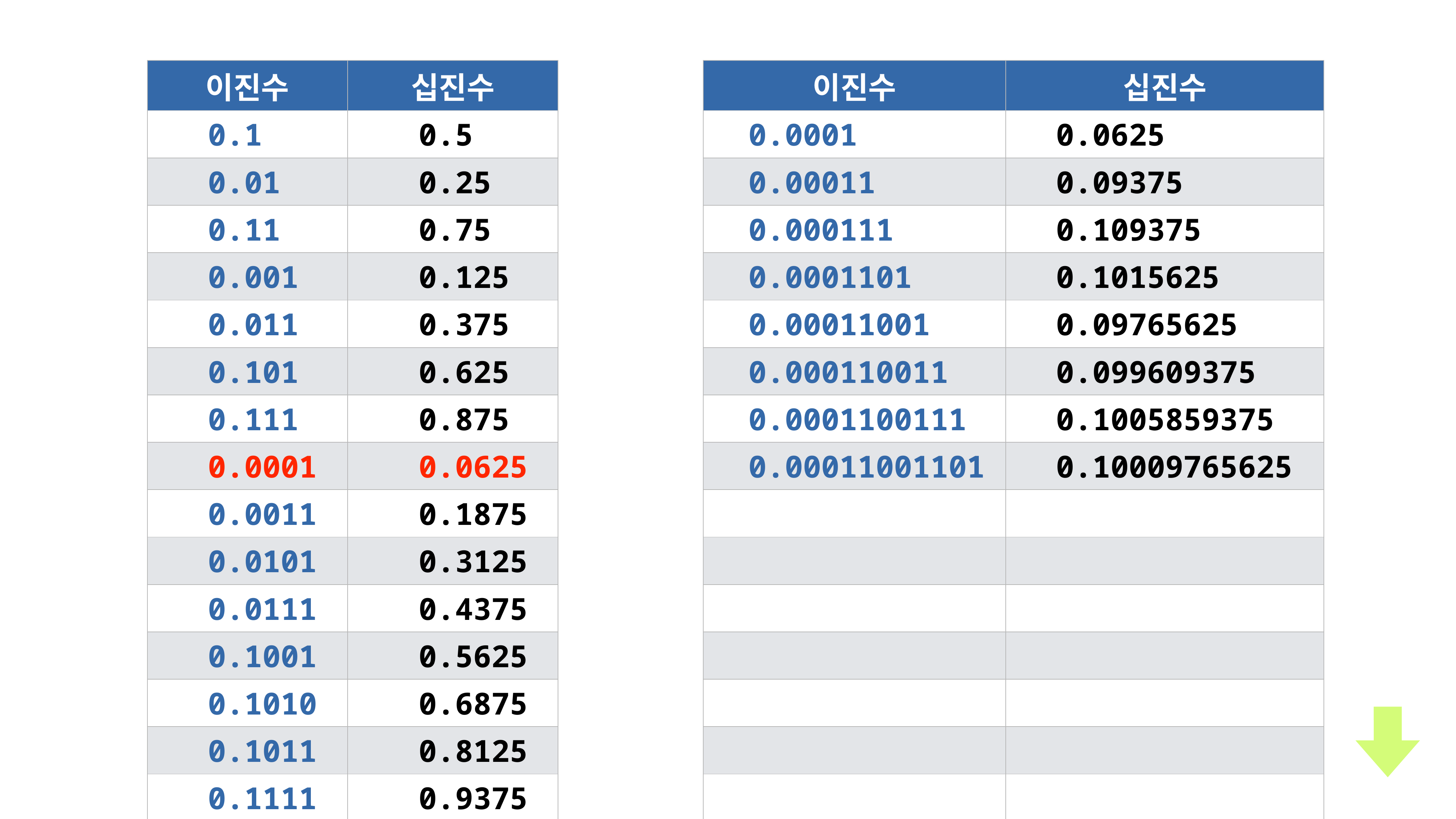

| 이진수 |  | 십진수 |  |
| --- | --- | --- | --- |
|  | 0.1 |  | 0.5 |
|  | 0.01 |  | 0.25 |
|  | 0.11 |  | 0.75 |
|  | 0.001 |  | 0.125 |
|  | 0.011 |  | 0.375 |
|  | 0.101 |  | 0.625 |
|  | 0.111 |  | 0.875 |
|  | 0.0001 |  | 0.0625 |
|  | 0.0011 |  | 0.1875 |
|  | 0.0101 |  | 0.3125 |
|  | 0.0111 |  | 0.4375 |
|  | 0.1001 |  | 0.5625 |
|  | 0.1010 |  | 0.6875 |
|  | 0.1011 |  | 0.8125 |
|  | 0.1111 |  | 0.9375 |
| 이진수 |  | 십진수 |  |
| --- | --- | --- | --- |
|  | 0.0001 |  | 0.0625 |
|  | 0.00011 |  | 0.09375 |
|  | 0.000111 |  | 0.109375 |
|  | 0.0001101 |  | 0.1015625 |
|  | 0.00011001 |  | 0.09765625 |
|  | 0.000110011 |  | 0.099609375 |
|  | 0.0001100111 |  | 0.1005859375 |
|  | 0.00011001101 |  | 0.10009765625 |
|  |  |  |  |
|  |  |  |  |
|  |  |  |  |
|  |  |  |  |
|  |  |  |  |
|  |  |  |  |
|  |  |  |  |